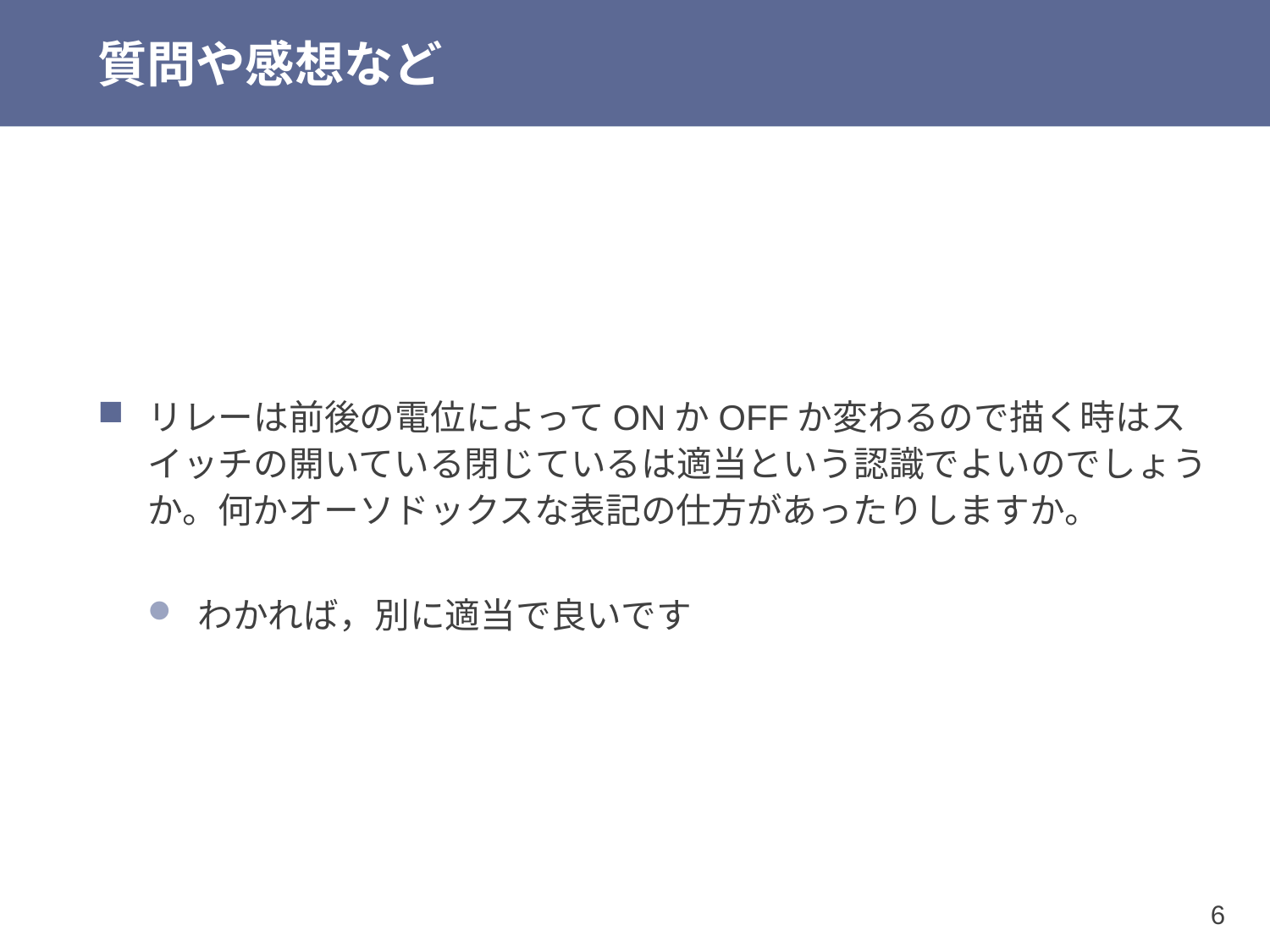

# 質問や感想など
リレーは前後の電位によってONかOFFか変わるので描く時はスイッチの開いている閉じているは適当という認識でよいのでしょうか。何かオーソドックスな表記の仕方があったりしますか。
わかれば，別に適当で良いです